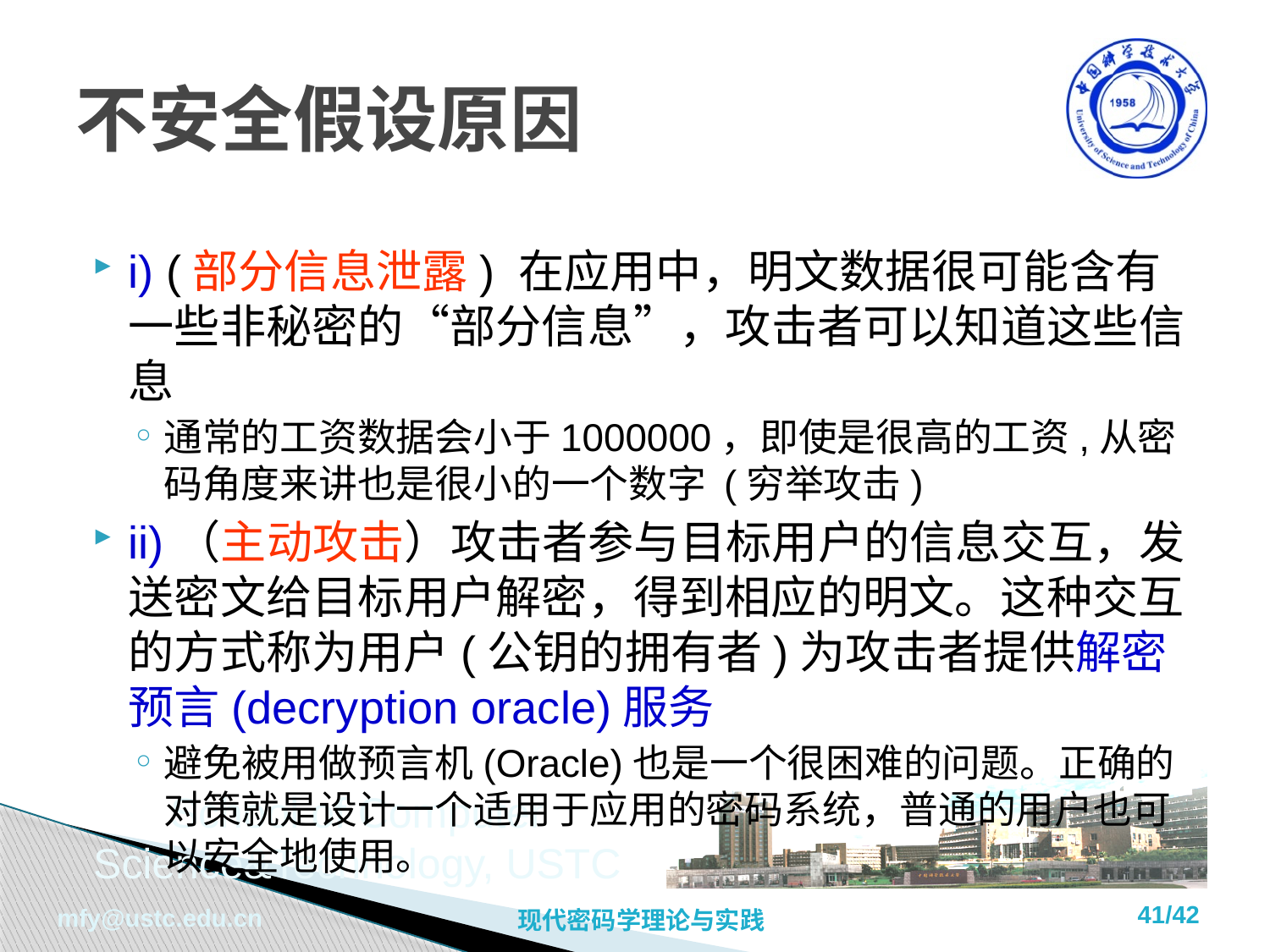

# 不安全假设原因
i) (部分信息泄露) 在应用中，明文数据很可能含有一些非秘密的“部分信息”，攻击者可以知道这些信息
通常的工资数据会小于1000000，即使是很高的工资,从密码角度来讲也是很小的一个数字 (穷举攻击)
ii)（主动攻击）攻击者参与目标用户的信息交互，发送密文给目标用户解密，得到相应的明文。这种交互的方式称为用户(公钥的拥有者)为攻击者提供解密预言(decryption oracle)服务
避免被用做预言机(Oracle)也是一个很困难的问题。正确的对策就是设计一个适用于应用的密码系统，普通的用户也可以安全地使用。